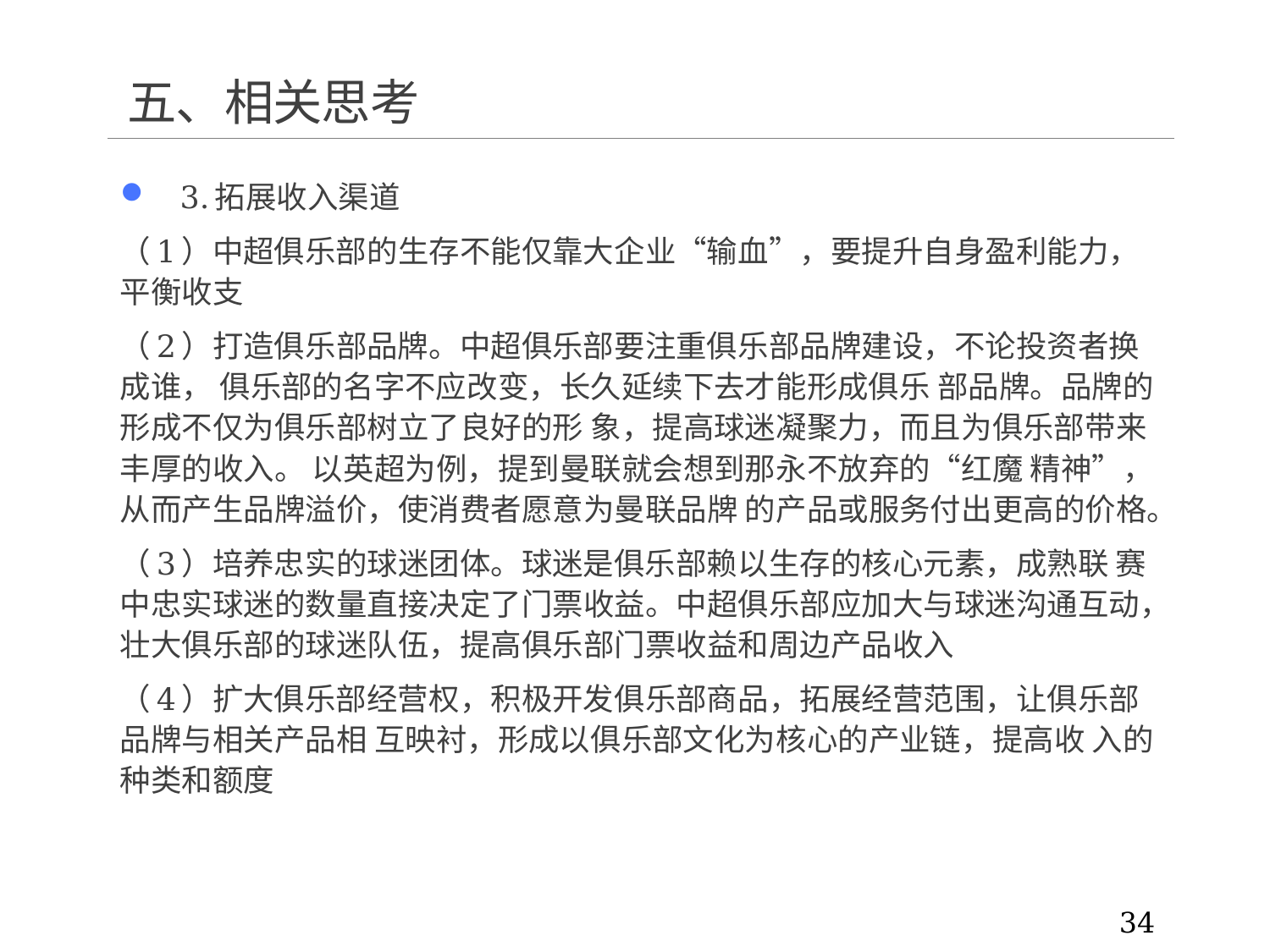

# 五、相关思考
3.拓展收入渠道
（1）中超俱乐部的生存不能仅靠大企业“输血”，要提升自身盈利能力，平衡收支
（2）打造俱乐部品牌。中超俱乐部要注重俱乐部品牌建设，不论投资者换成谁， 俱乐部的名字不应改变，长久延续下去才能形成俱乐 部品牌。品牌的形成不仅为俱乐部树立了良好的形 象，提高球迷凝聚力，而且为俱乐部带来丰厚的收入。 以英超为例，提到曼联就会想到那永不放弃的“红魔 精神”，从而产生品牌溢价，使消费者愿意为曼联品牌 的产品或服务付出更高的价格。
（3）培养忠实的球迷团体。球迷是俱乐部赖以生存的核心元素，成熟联 赛中忠实球迷的数量直接决定了门票收益。中超俱乐部应加大与球迷沟通互动，壮大俱乐部的球迷队伍，提高俱乐部门票收益和周边产品收入
（4）扩大俱乐部经营权，积极开发俱乐部商品，拓展经营范围，让俱乐部品牌与相关产品相 互映衬，形成以俱乐部文化为核心的产业链，提高收 入的种类和额度
34